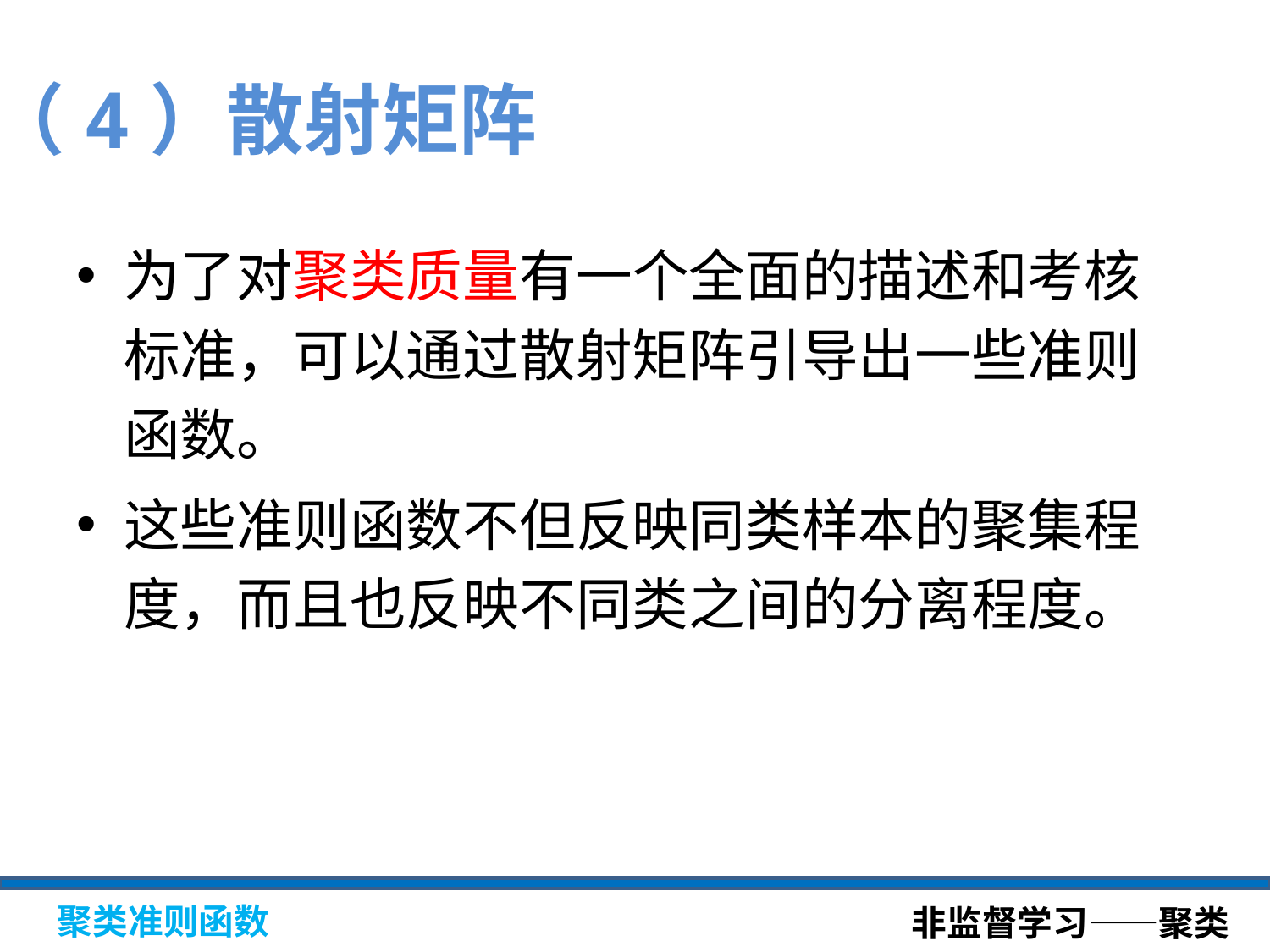

# （4）散射矩阵
为了对聚类质量有一个全面的描述和考核标准，可以通过散射矩阵引导出一些准则函数。
这些准则函数不但反映同类样本的聚集程度，而且也反映不同类之间的分离程度。

非监督学习——聚类
聚类准则函数